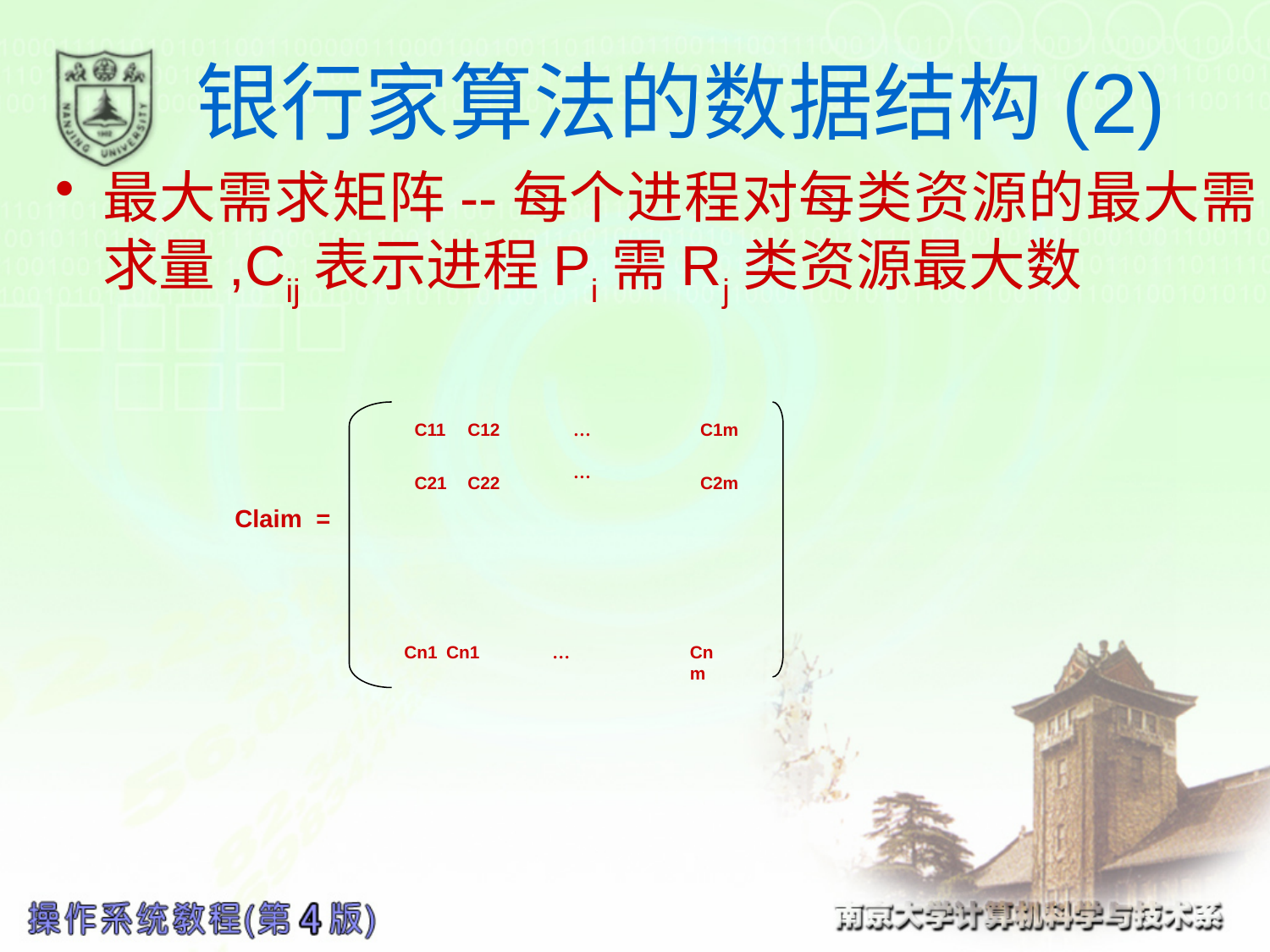

银行家算法的数据结构(2)
最大需求矩阵--每个进程对每类资源的最大需求量,Cij表示进程Pi需Rj类资源最大数

#

C11
C12
…
C1m
…
C21
C22
C2m
Claim  =
Cn1
Cn1
…
Cnm